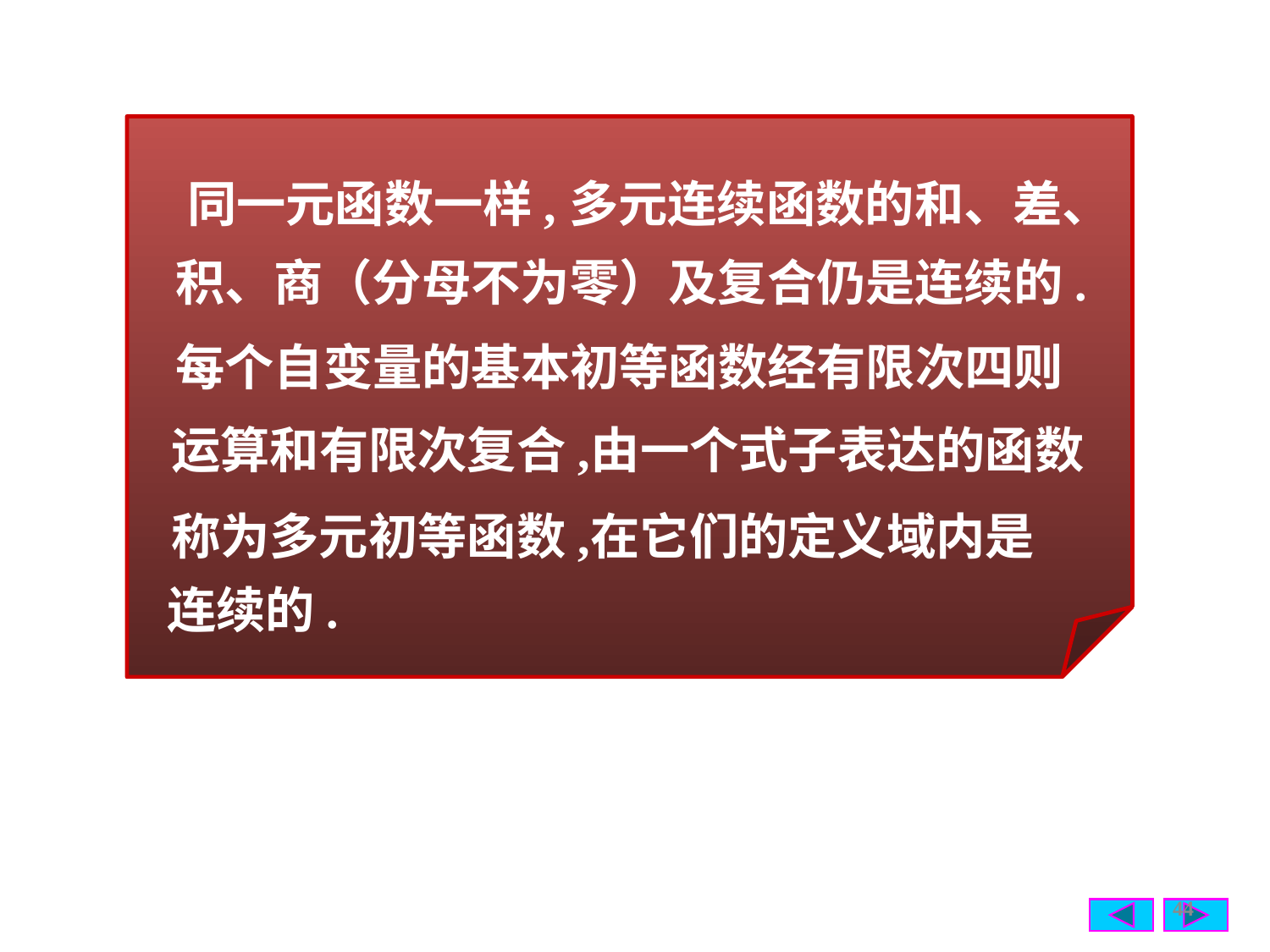

同一元函数一样,
多元连续函数的和、差、
积、商（分母不为零）及复合仍是连续的.
每个自变量的基本初等函数经有限次四则
运算和有限次复合,
由一个式子表达的函数
称为多元初等函数,
在它们的定义域内是
连续的.
44